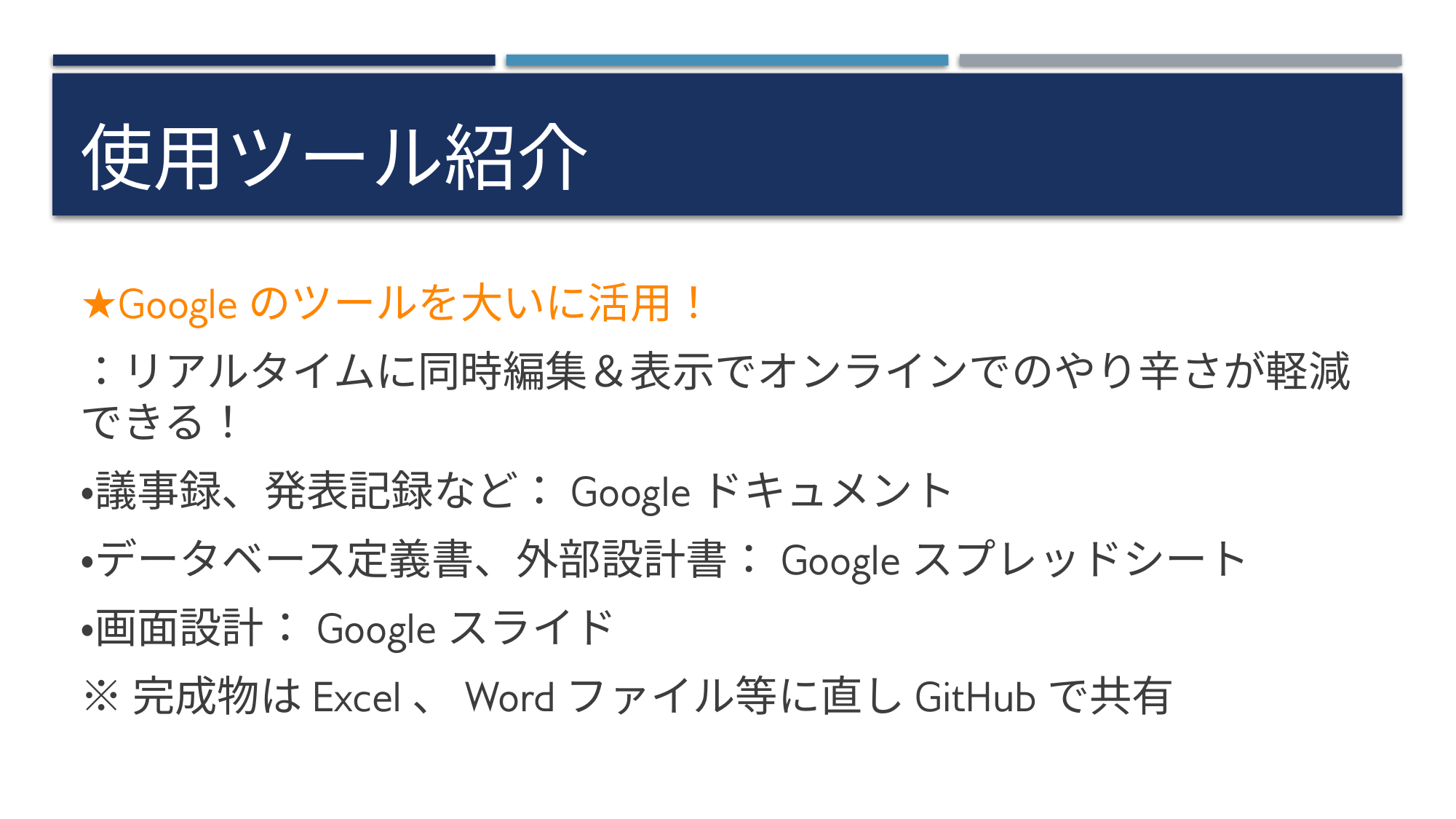

# 使用ツール紹介
★Googleのツールを大いに活用！
：リアルタイムに同時編集＆表示でオンラインでのやり辛さが軽減できる！
・議事録、発表記録など：Googleドキュメント
・データベース定義書、外部設計書：Googleスプレッドシート
・画面設計：Googleスライド
※完成物はExcel、Wordファイル等に直しGitHubで共有